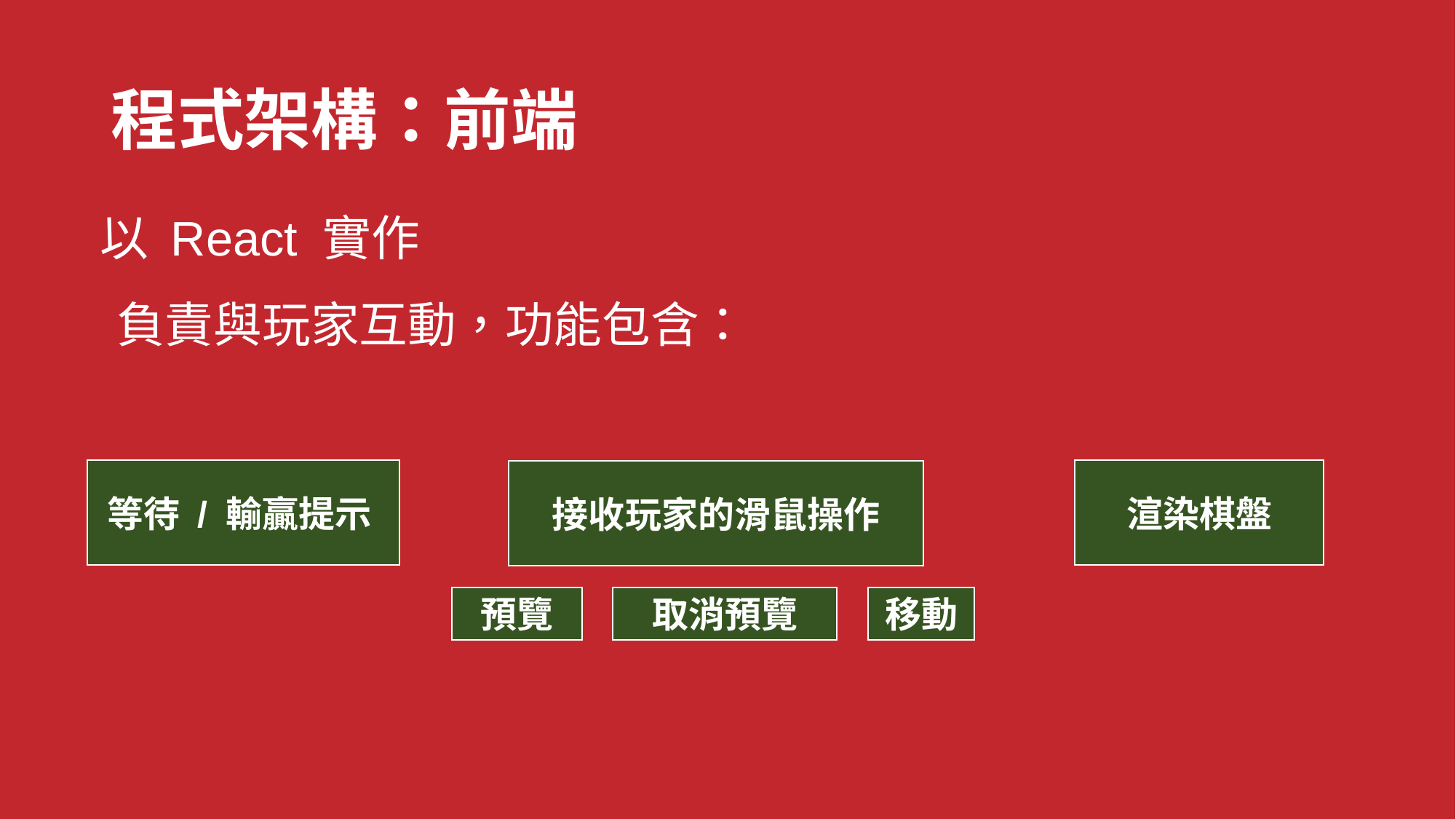

# 程式架構：前端
以 React 實作
負責與玩家互動，功能包含：
等待 / 輸贏提示
渲染棋盤
接收玩家的滑鼠操作
預覽
取消預覽
移動